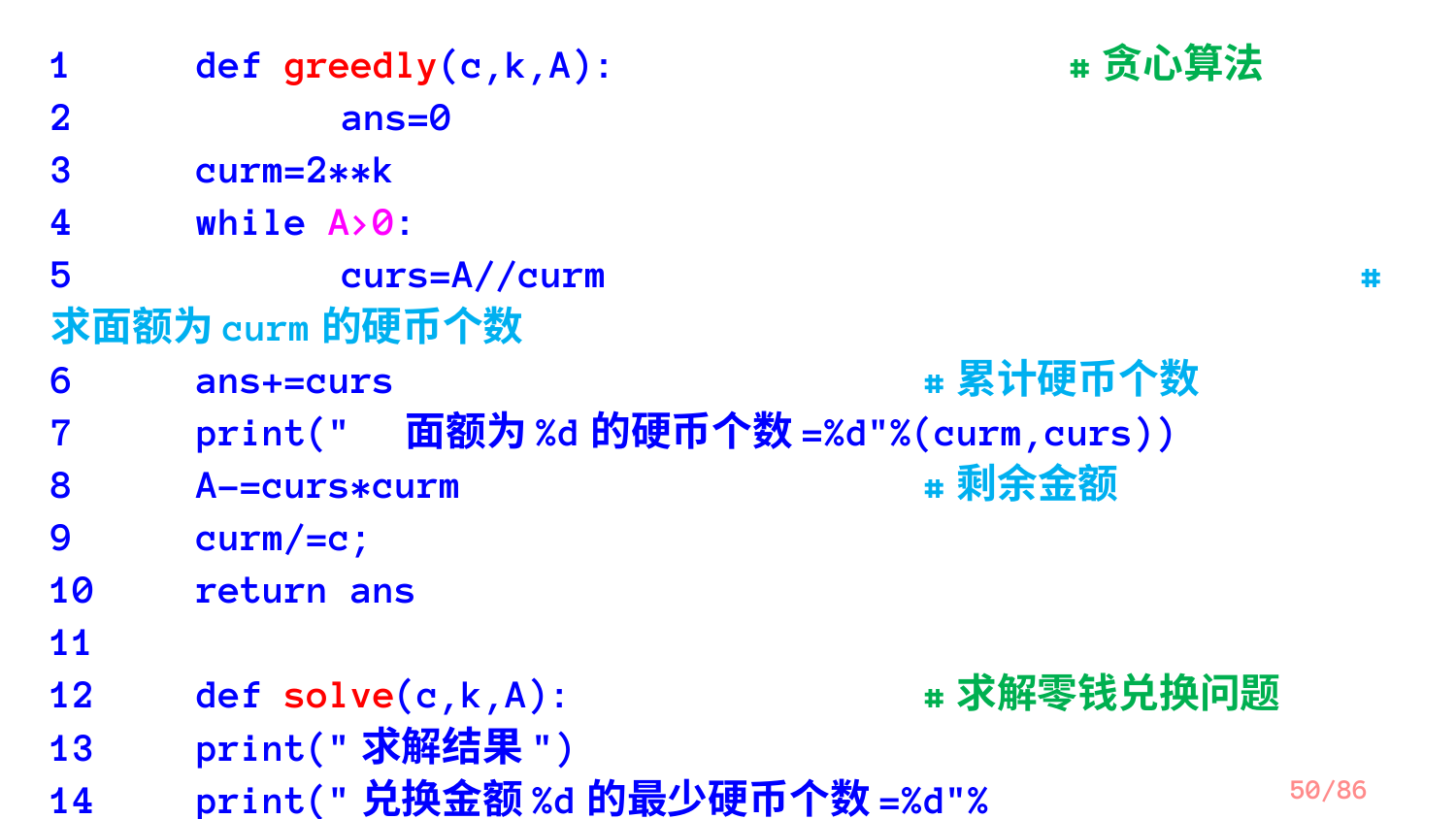

1	def greedly(c,k,A):	          		#贪心算法
2 		ans=0
3   	curm=2**k
4   	while A>0:
5    		curs=A//curm   		    			#求面额为curm的硬币个数
6     	ans+=curs                  	#累计硬币个数
7     	print("  面额为%d的硬币个数=%d"%(curm,curs))
8     	A-=curs*curm               	#剩余金额
9     	curm/=c;
10  	return ans
11
12	def solve(c,k,A):              	#求解零钱兑换问题
13 	print("求解结果")
14  	print("兑换金额%d的最少硬币个数=%d"%(A,greedly(c,k,A)))
50/86